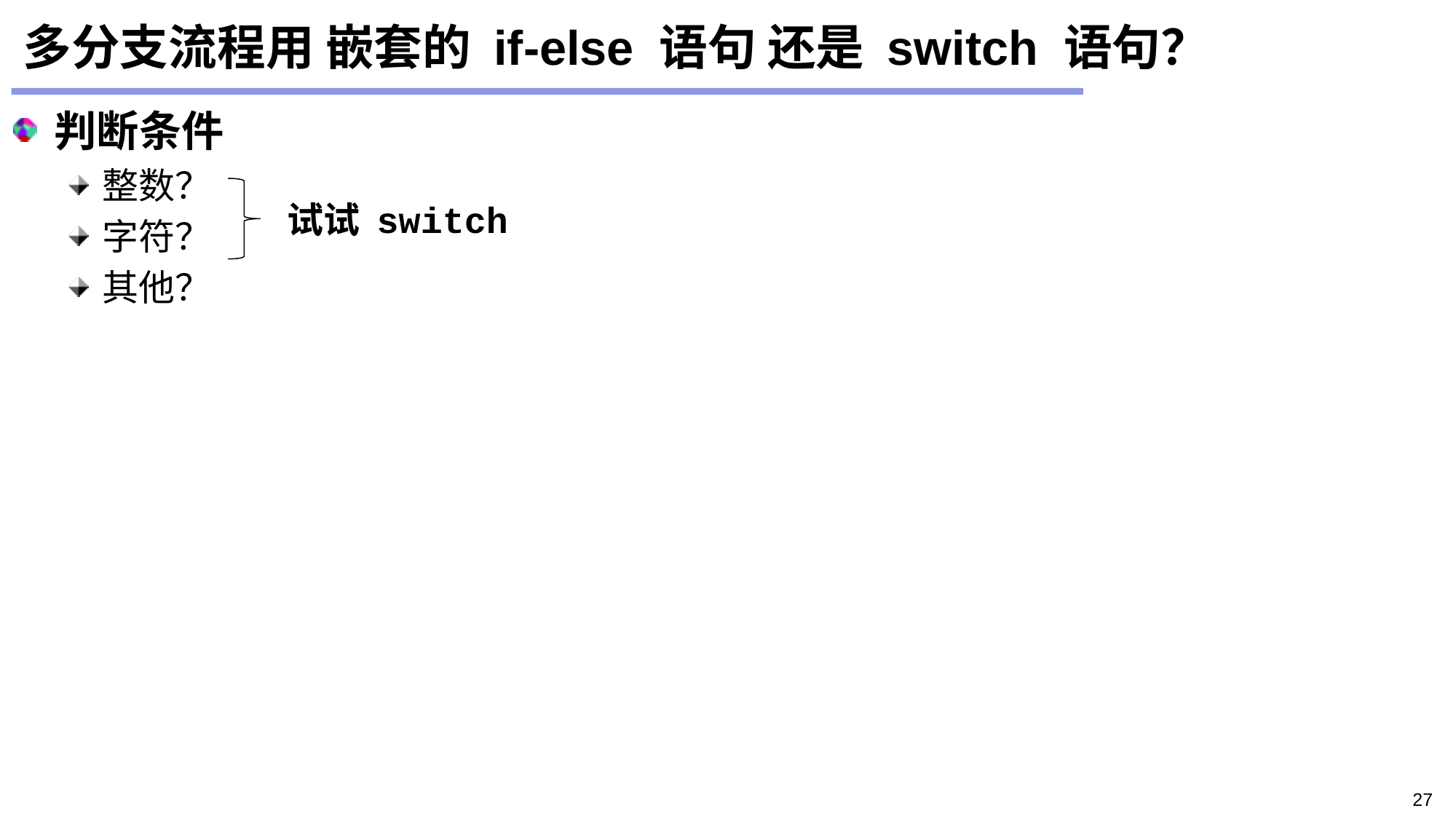

# 多分支流程用 嵌套的 if-else 语句 还是 switch 语句？
判断条件
整数？
字符？
其他？

试试 switch
27